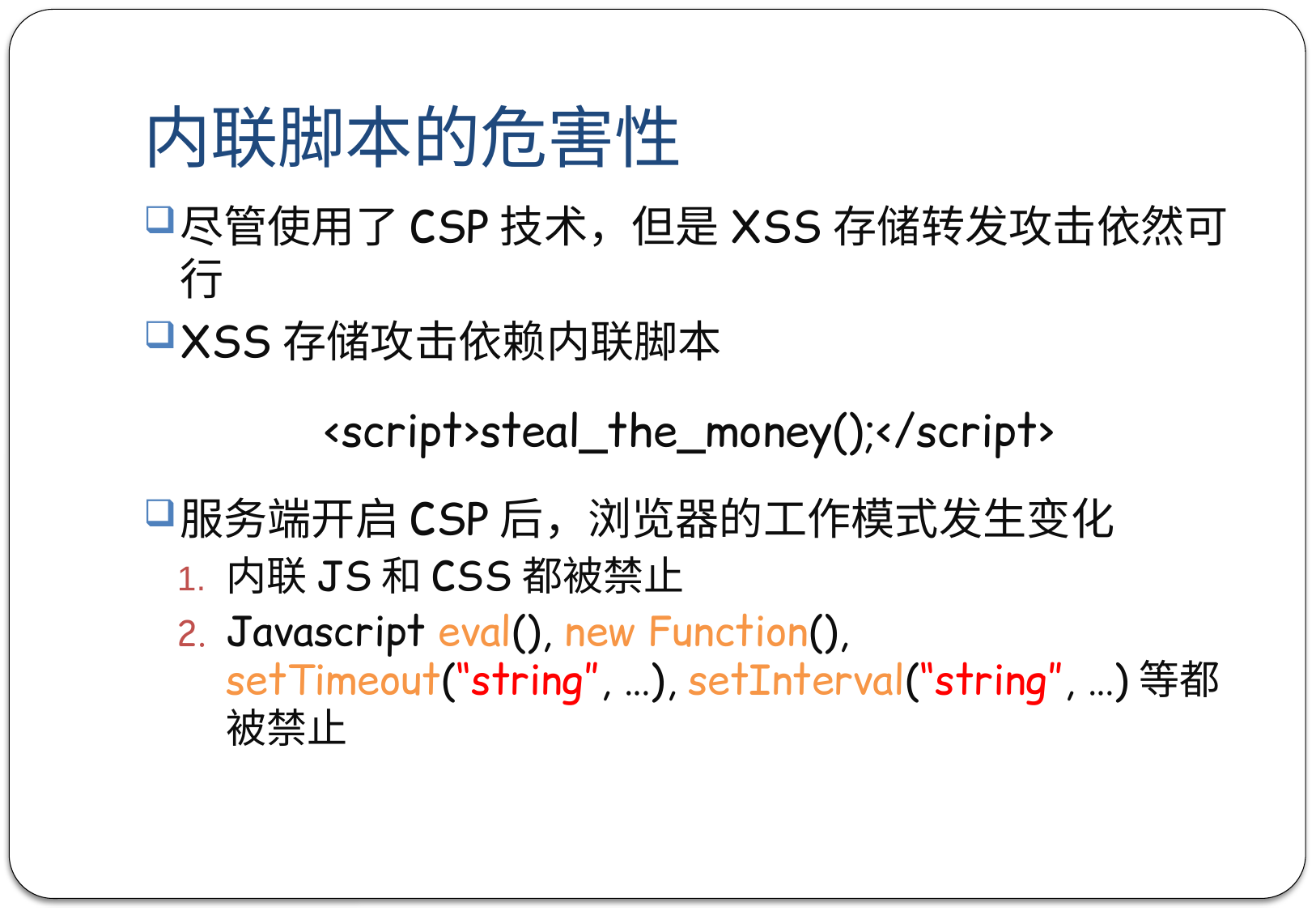

# 内联脚本的危害性
尽管使用了CSP技术，但是XSS存储转发攻击依然可行
XSS存储攻击依赖内联脚本

<script>steal_the_money();</script>

服务端开启CSP后，浏览器的工作模式发生变化
内联JS和CSS都被禁止
Javascript eval(), new Function(), setTimeout(“string”, …), setInterval(“string”, …)等都被禁止